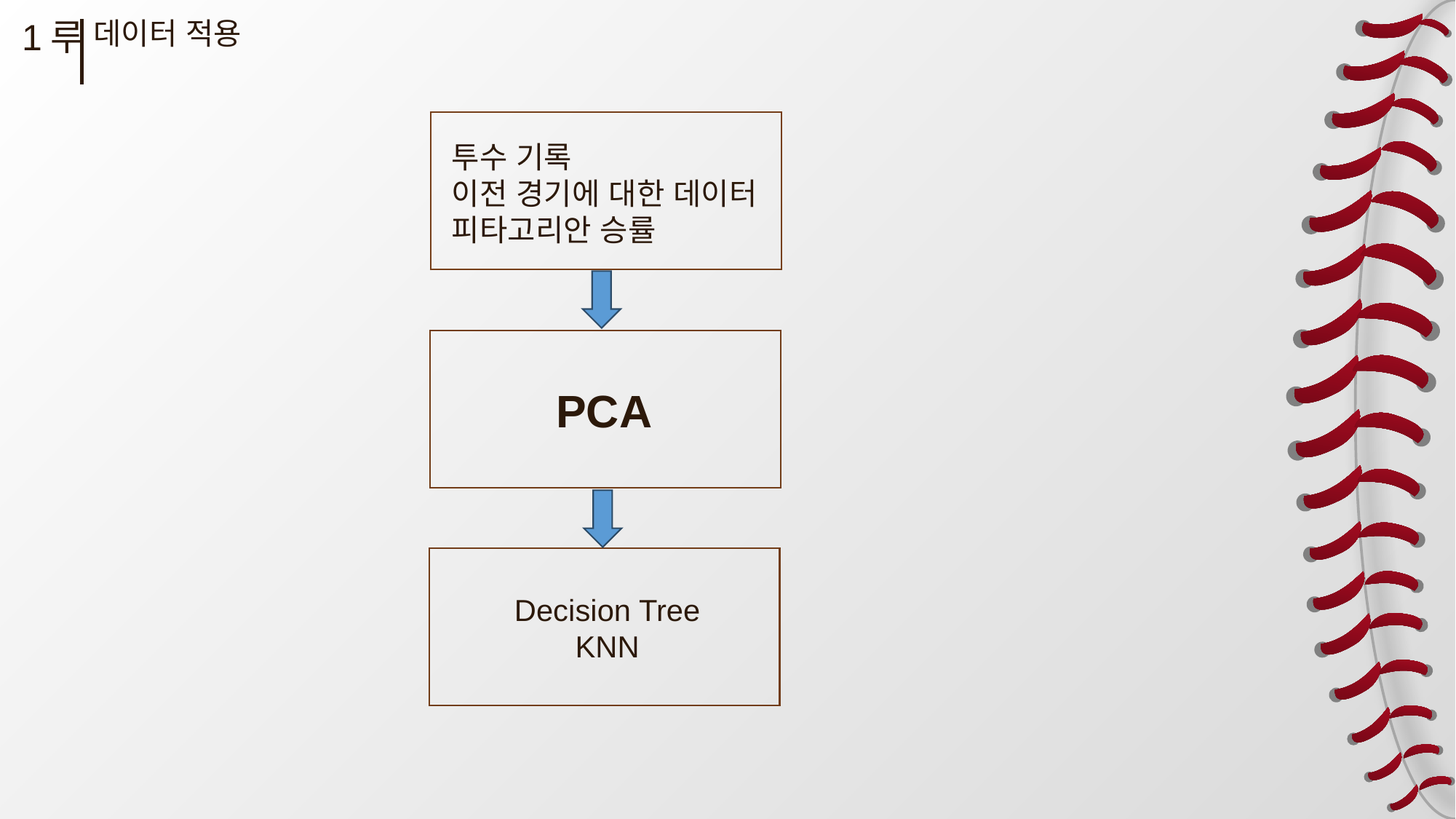

1루
데이터 적용

투수 기록
이전 경기에 대한 데이터
피타고리안 승률

PCA

Decision Tree
KNN